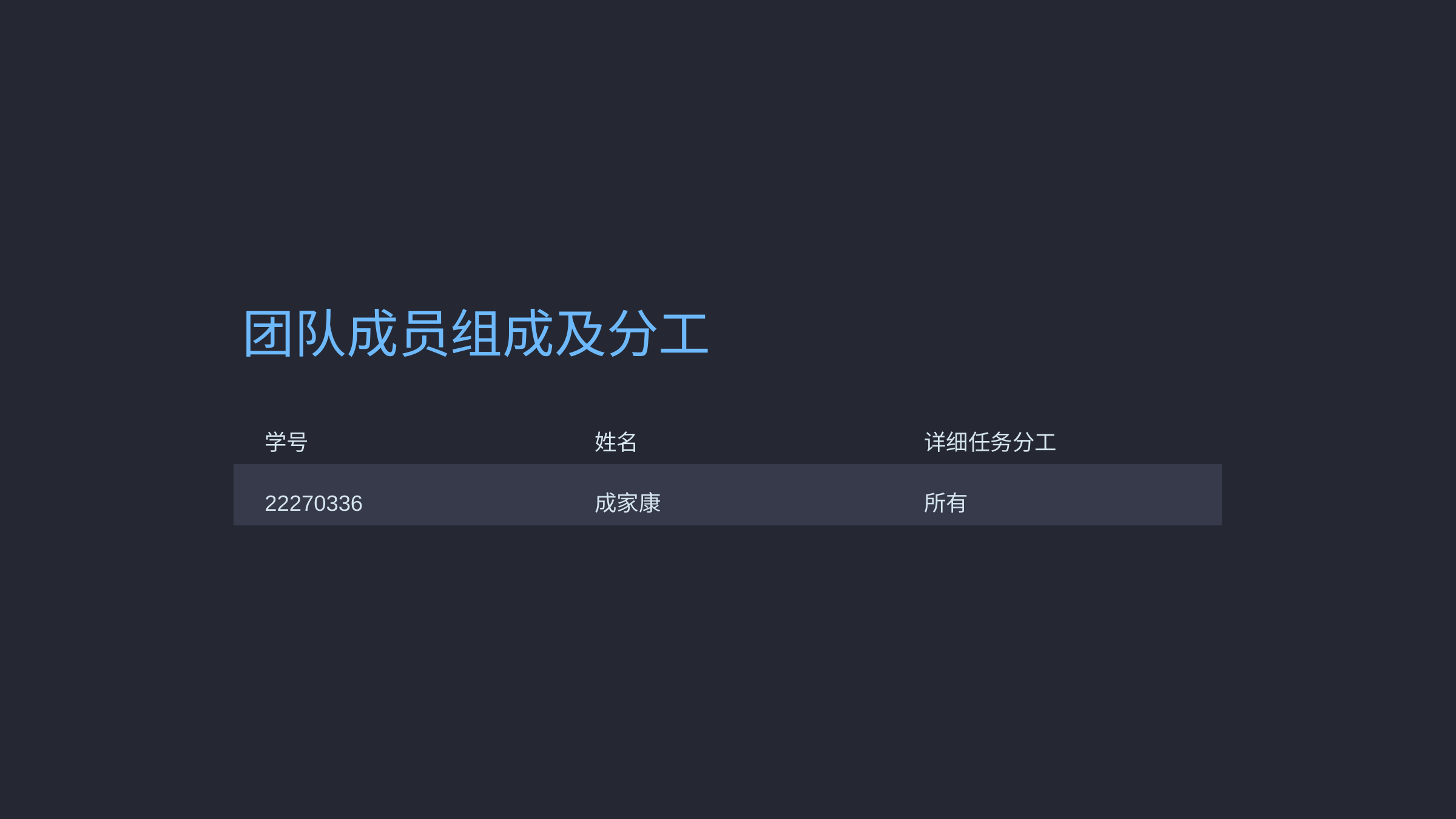

团队成员组成及分工
学号
姓名
详细任务分工

22270336
成家康
所有